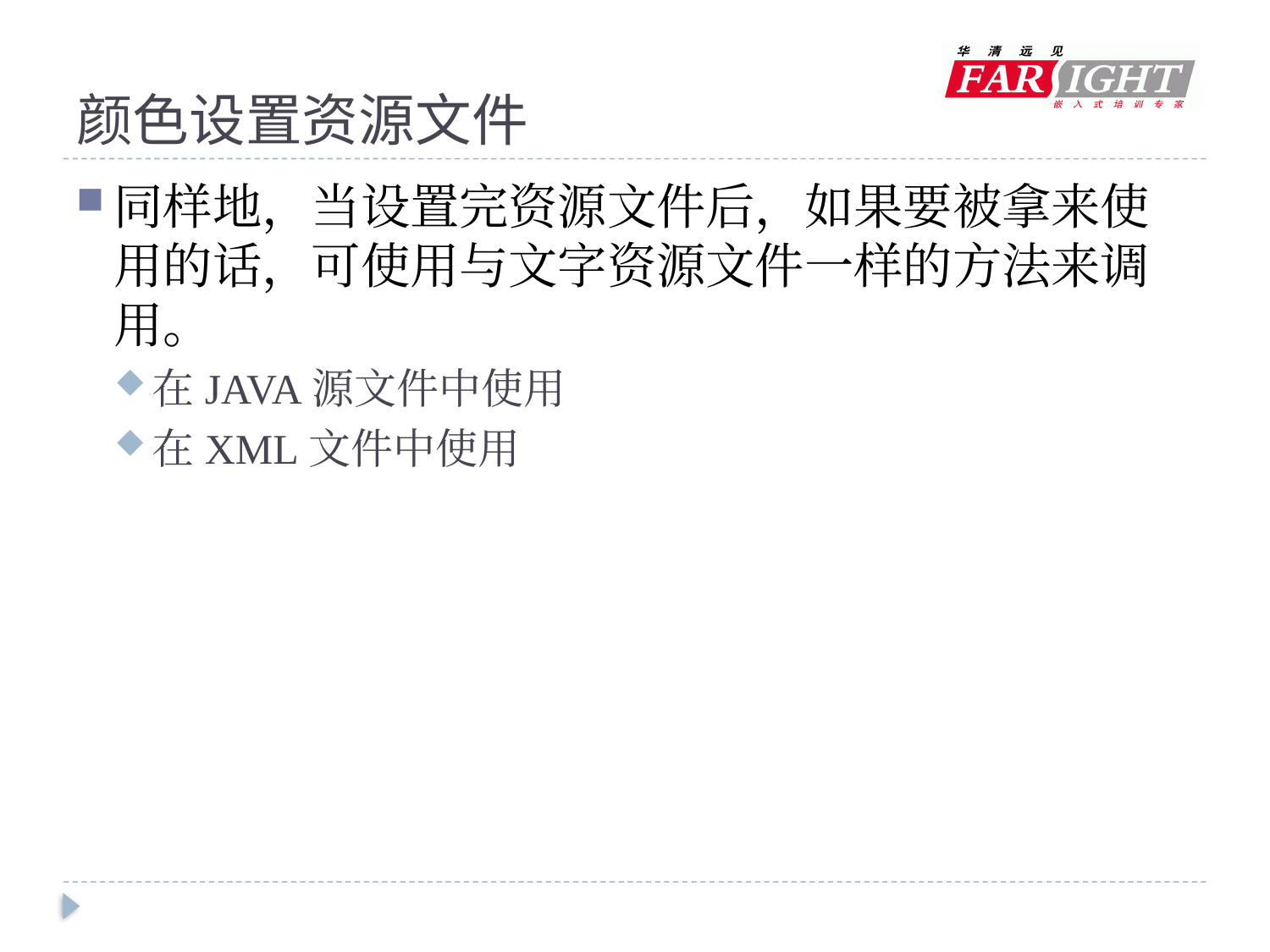

# 颜色设置资源文件
同样地，当设置完资源文件后，如果要被拿来使用的话，可使用与文字资源文件一样的方法来调用。
在JAVA源文件中使用
在XML文件中使用